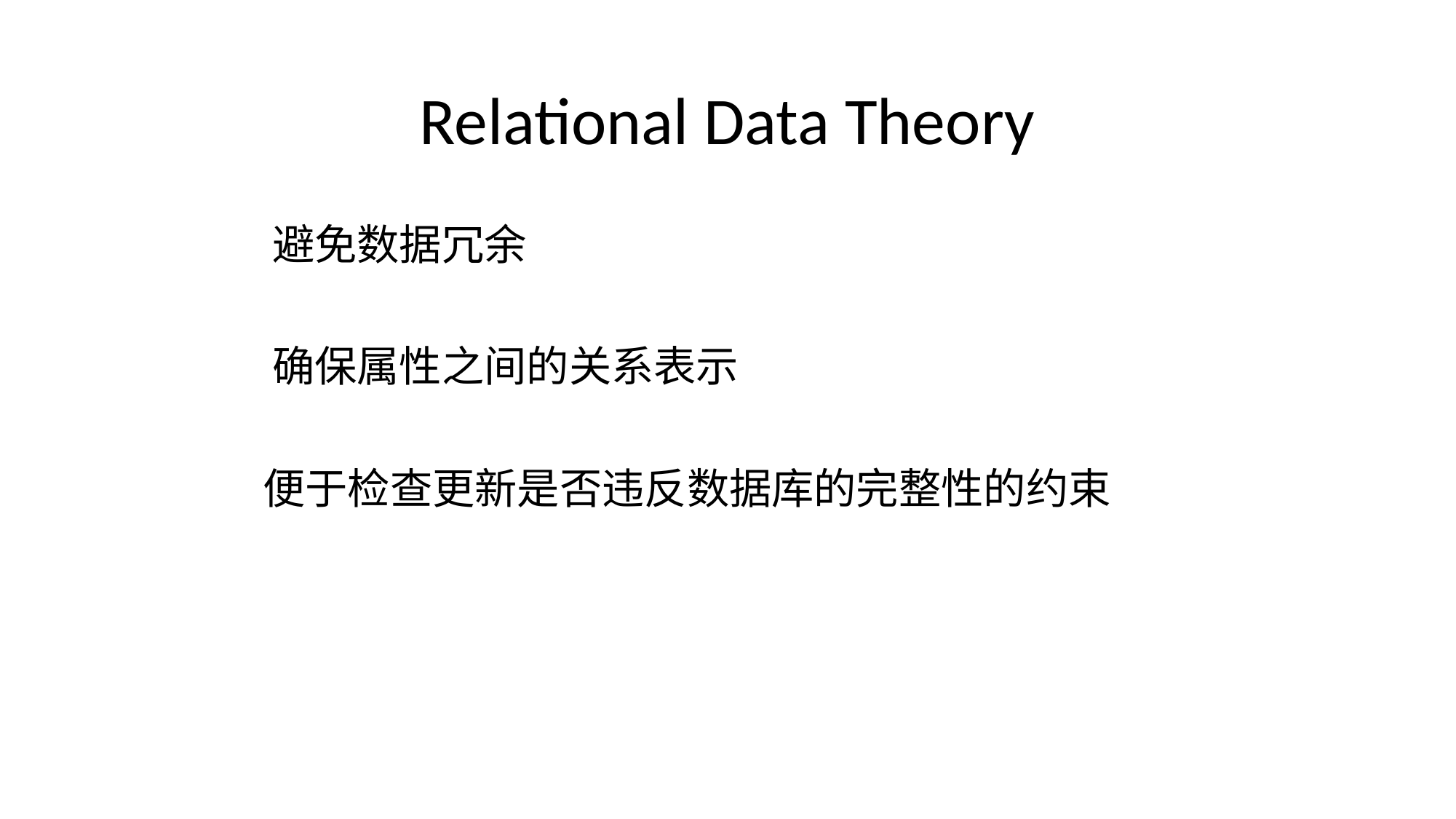

# Relational Data Theory
                避免数据冗余

                确保属性之间的关系表示

               便于检查更新是否违反数据库的完整性的约束